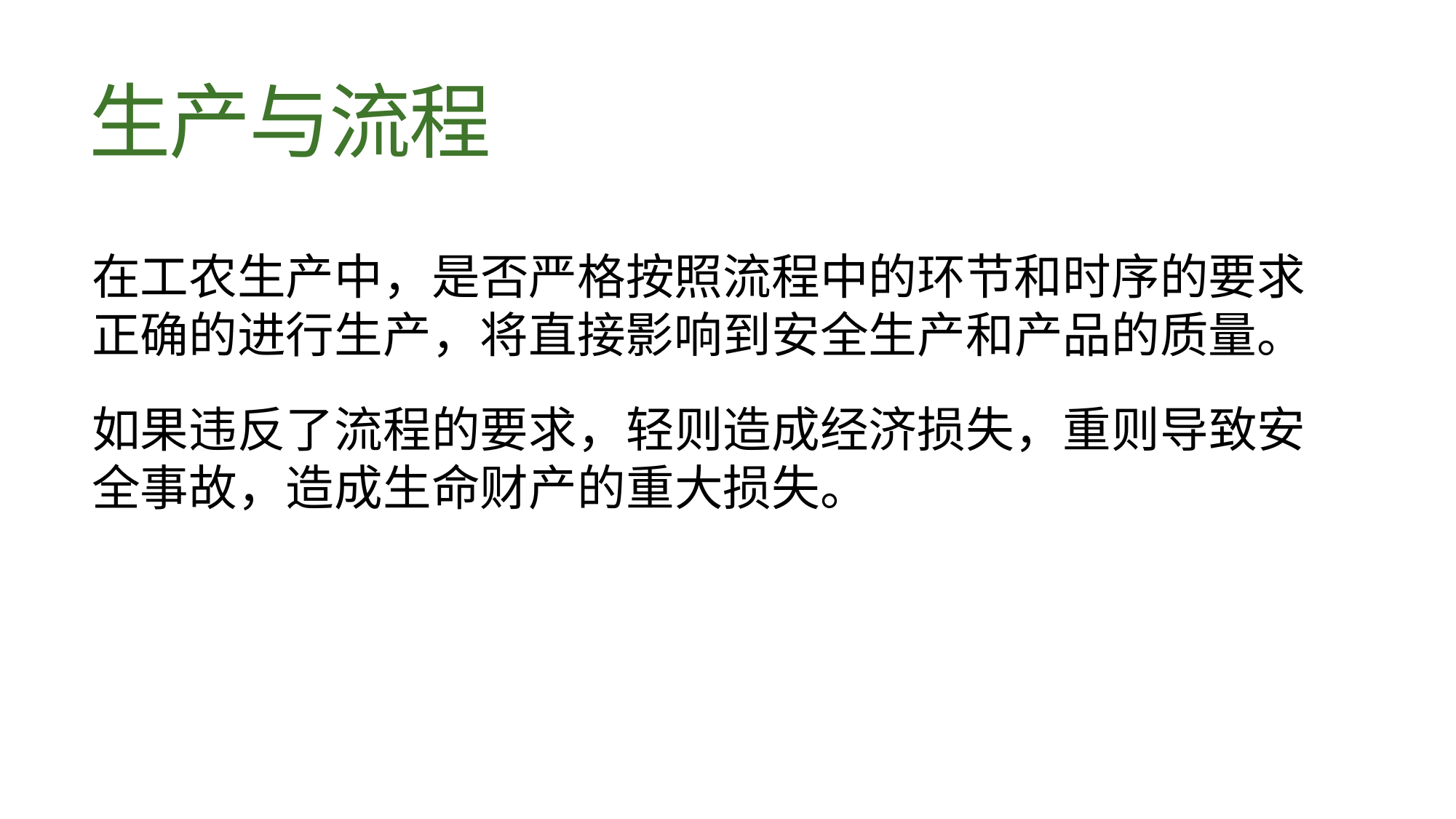

# 生产与流程
在工农生产中，是否严格按照流程中的环节和时序的要求正确的进行生产，将直接影响到安全生产和产品的质量。
如果违反了流程的要求，轻则造成经济损失，重则导致安全事故，造成生命财产的重大损失。